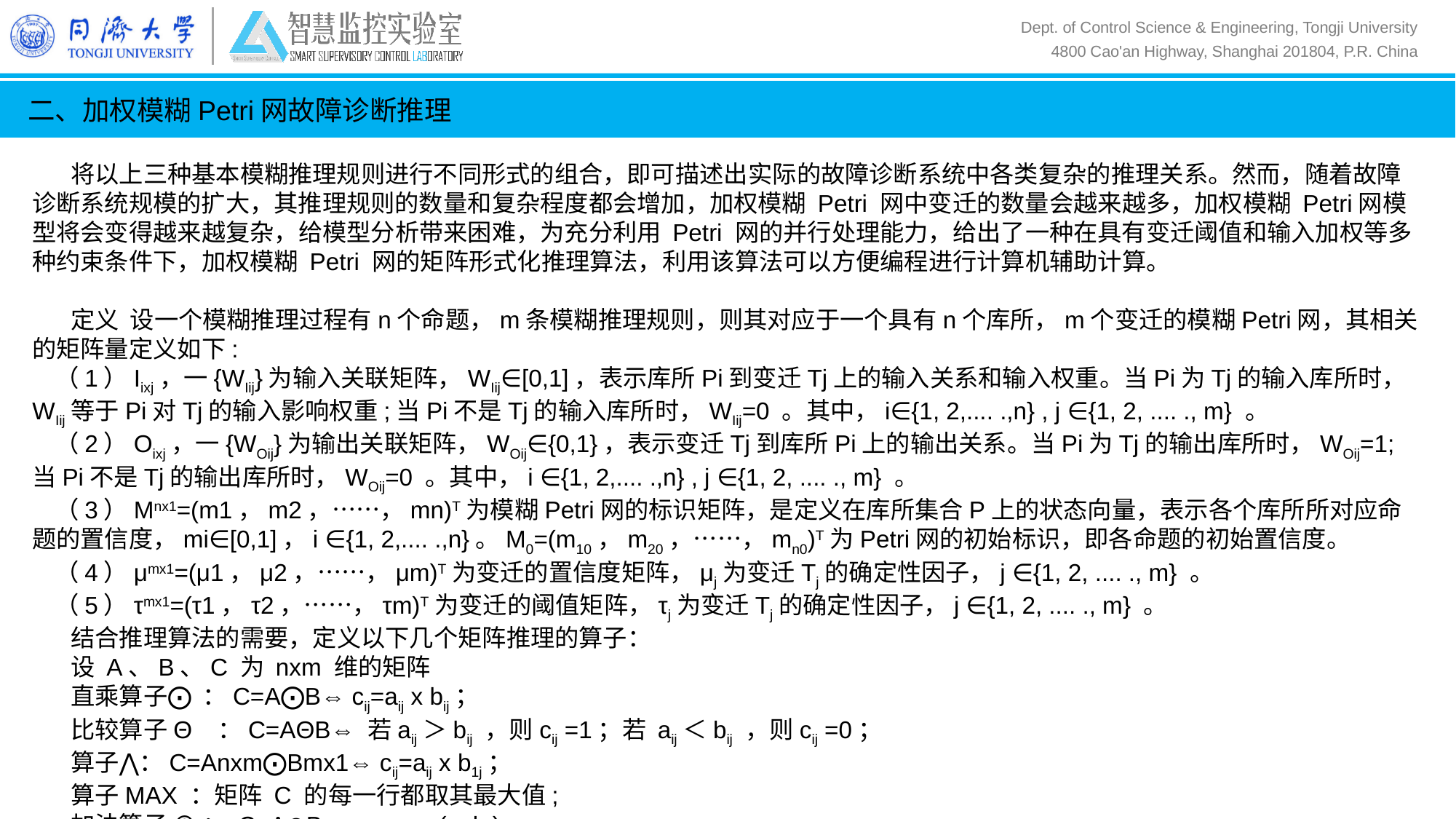

二、加权模糊Petri网故障诊断推理
      将以上三种基本模糊推理规则进行不同形式的组合，即可描述出实际的故障诊断系统中各类复杂的推理关系。然而，随着故障诊断系统规模的扩大，其推理规则的数量和复杂程度都会增加，加权模糊 Petri 网中变迁的数量会越来越多，加权模糊 Petri网模型将会变得越来越复杂，给模型分析带来困难，为充分利用 Petri 网的并行处理能力，给出了一种在具有变迁阈值和输入加权等多种约束条件下，加权模糊 Petri 网的矩阵形式化推理算法，利用该算法可以方便编程进行计算机辅助计算。

      定义  设一个模糊推理过程有n个命题，m条模糊推理规则，则其对应于一个具有n个库所，m个变迁的模糊Petri网，其相关的矩阵量定义如下:
   （1）Iixj，一{WIij}为输入关联矩阵，WIij∈[0,1]，表示库所Pi到变迁Tj上的输入关系和输入权重。当Pi为Tj的输入库所时，WIij等于Pi对Tj的输入影响权重;当Pi不是Tj的输入库所时，WIij=0 。其中，i∈{1, 2,.... .,n} , j ∈{1, 2, .... ., m} 。
   （2）Oixj，一{WOij}为输出关联矩阵，WOij∈{0,1}，表示变迁Tj到库所Pi上的输出关系。当Pi为Tj的输出库所时，WOij=1;当Pi不是Tj的输出库所时，WOij=0 。其中，i ∈{1, 2,.... .,n} , j ∈{1, 2, .... ., m} 。
   （3）Mnx1=(m1，m2，……，mn)T为模糊Petri网的标识矩阵，是定义在库所集合P上的状态向量，表示各个库所所对应命题的置信度，mi∈[0,1]，i ∈{1, 2,.... .,n}。M0=(m10，m20，……，mn0)T为Petri网的初始标识，即各命题的初始置信度。
   （4）μmx1=(μ1，μ2，……，μm)T为变迁的置信度矩阵，μj为变迁Tj的确定性因子，j ∈{1, 2, .... ., m} 。
   （5）τmx1=(τ1，τ2，……，τm)T为变迁的阈值矩阵，τj为变迁Tj的确定性因子，j ∈{1, 2, .... ., m} 。
      结合推理算法的需要，定义以下几个矩阵推理的算子：
      设 A、B、C 为 nxm 维的矩阵
      直乘算子⨀  ：C=A⨀B⇔ cij=aij x bij；
      比较算子Θ   ：C=AΘB⇔ 若aij＞bij ，则cij =1；若 aij＜bij ，则cij =0；
      算子⋀：C=Anxm⨀Bmx1⇔ cij=aij x b1j；
      算子MAX ：矩阵 C 的每一行都取其最大值;
      加法算子 ⊕ ： C=A⊕B ⇔ cij=max(aij,bij)